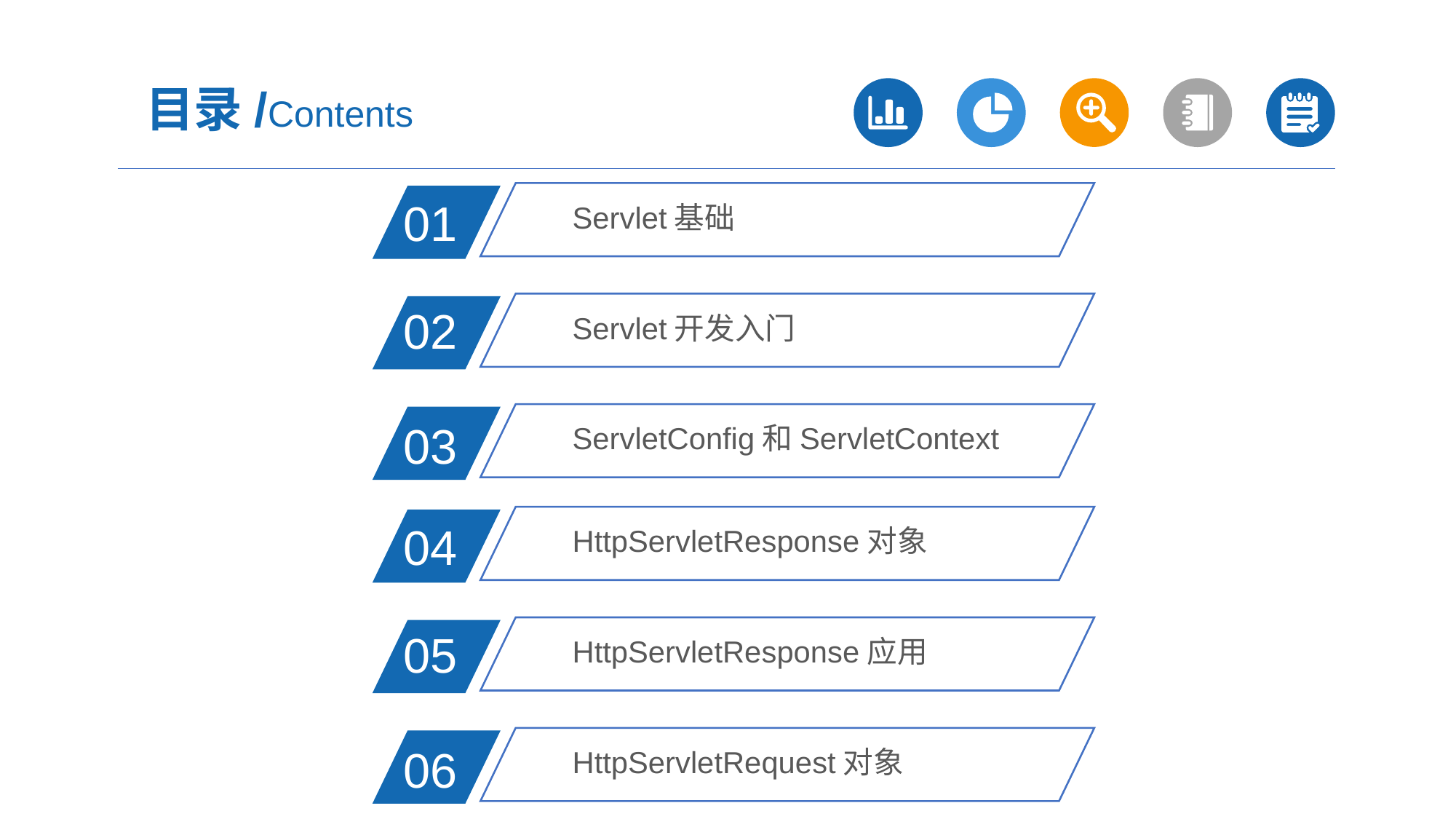

目录/Contents

Servlet基础

01

Servlet开发入门
02

ServletConfig和ServletContext

03

HttpServletResponse对象

04

HttpServletResponse应用
05

HttpServletRequest对象

06